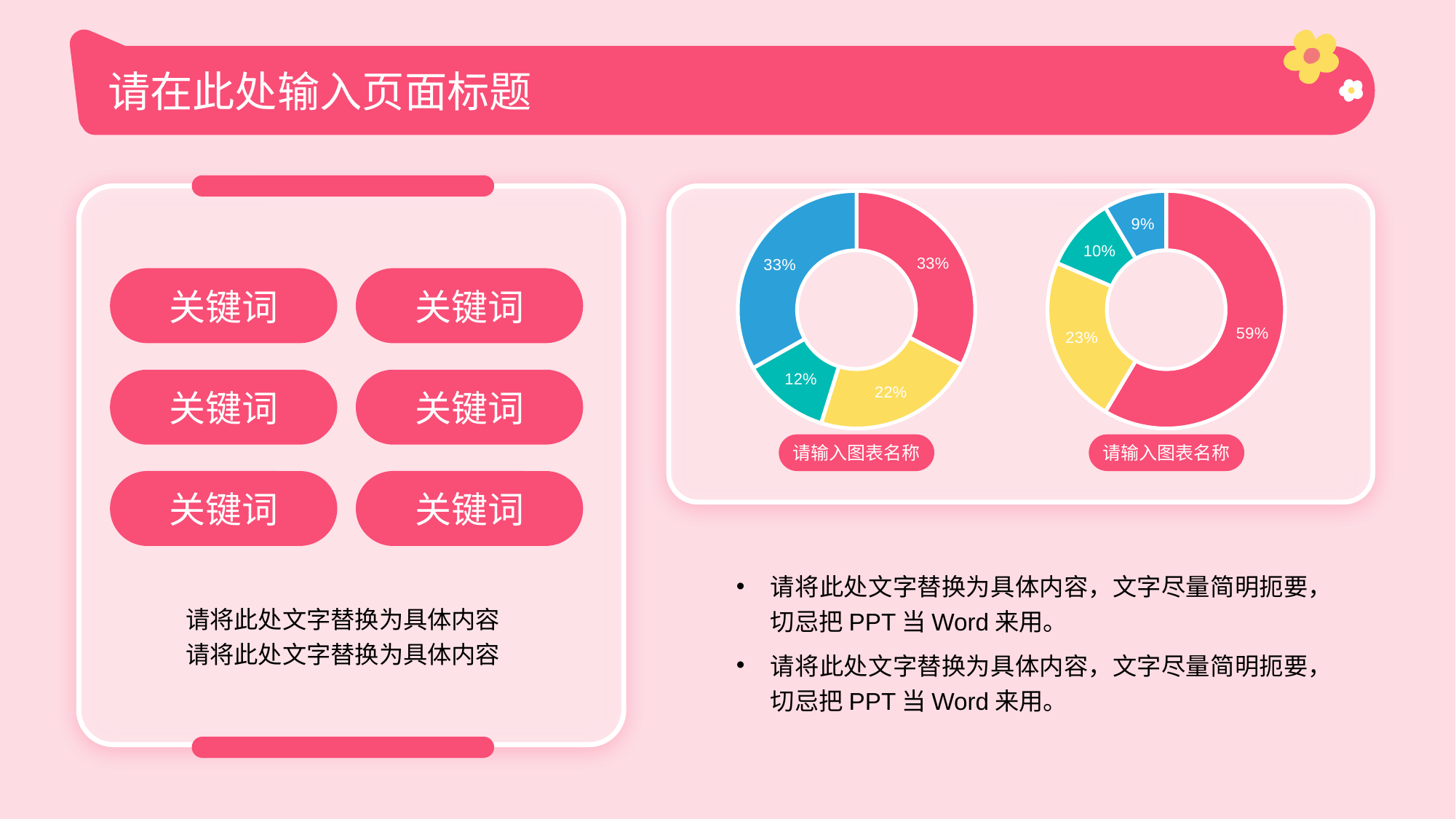

# 请在此处输入页面标题

### Chart

| Category | 销售额 |
|---|---|
| 第一季度 | 6.8 |
| 第二季度 | 4.6 |
| 第三季度 | 2.5 |
| 第四季度 | 6.9 |

### Chart

| Category | 销售额 |
|---|---|
| 第一季度 | 8.2 |
| 第二季度 | 3.2 |
| 第三季度 | 1.4 |
| 第四季度 | 1.2 |
关键词
关键词
关键词
关键词
请输入图表名称
请输入图表名称
关键词
关键词
请将此处文字替换为具体内容，文字尽量简明扼要，切忌把PPT当Word来用。
请将此处文字替换为具体内容，文字尽量简明扼要，切忌把PPT当Word来用。
请将此处文字替换为具体内容
请将此处文字替换为具体内容